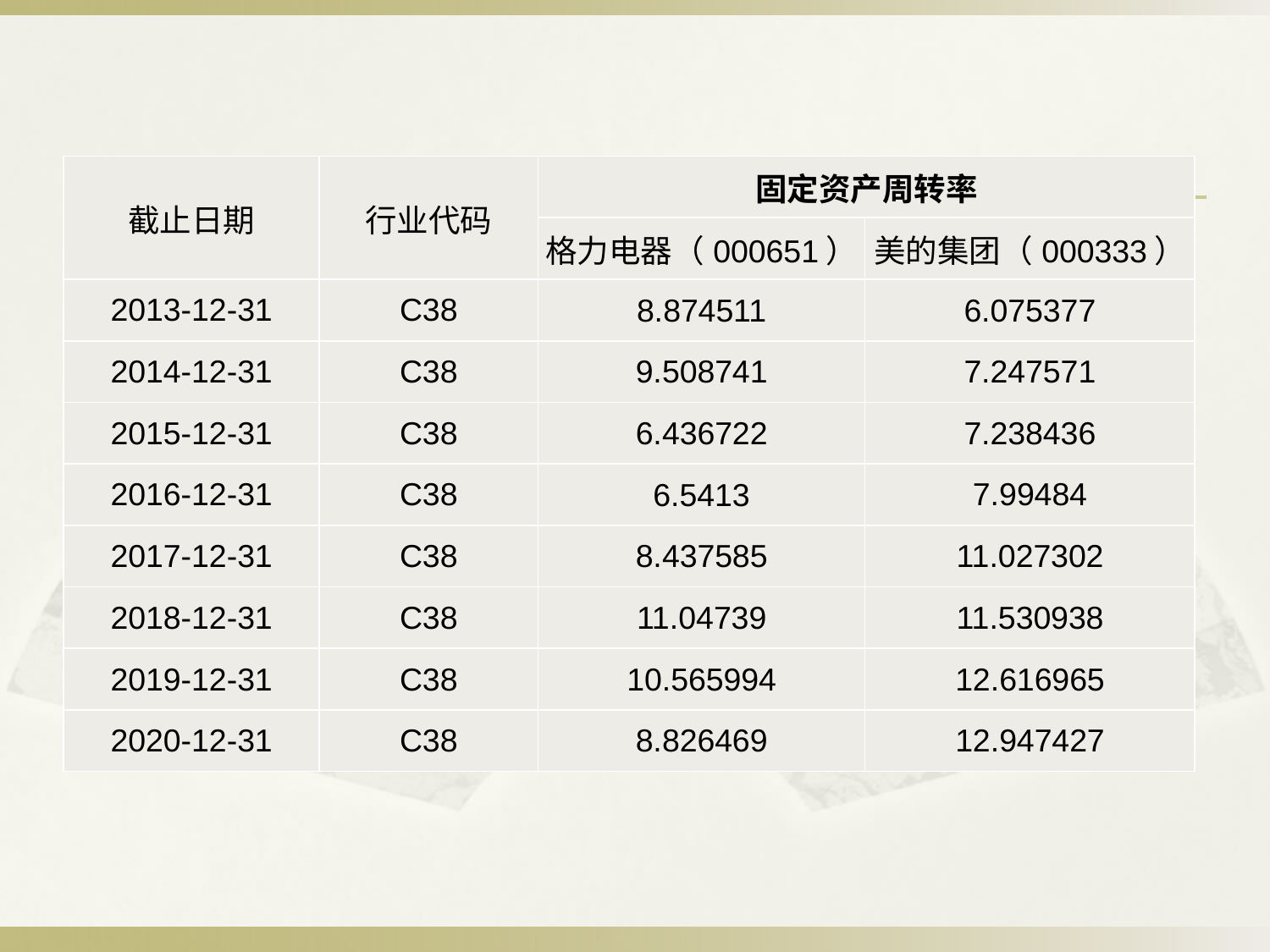

| 截止日期 | 行业代码 | 固定资产周转率 |  |
| --- | --- | --- | --- |
| 截止日期 | 行业代码 | 格力电器（000651） | 美的集团（000333） |
| 2013-12-31 | C38 | 8.874511 | 6.075377 |
| 2014-12-31 | C38 | 9.508741 | 7.247571 |
| 2015-12-31 | C38 | 6.436722 | 7.238436 |
| 2016-12-31 | C38 | 6.5413 | 7.99484 |
| 2017-12-31 | C38 | 8.437585 | 11.027302 |
| 2018-12-31 | C38 | 11.04739 | 11.530938 |
| 2019-12-31 | C38 | 10.565994 | 12.616965 |
| 2020-12-31 | C38 | 8.826469 | 12.947427 |